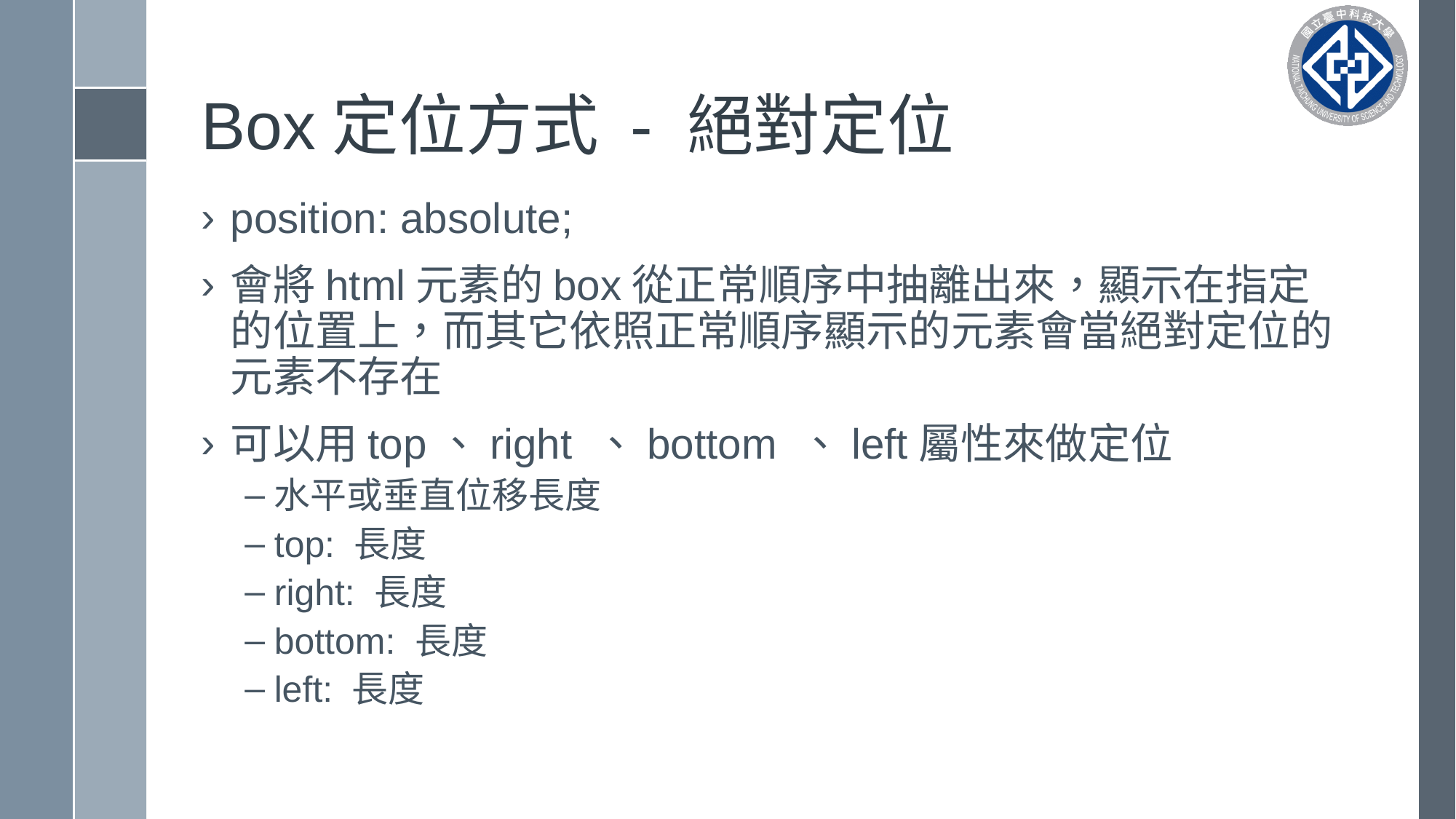

# Box定位方式 - 絕對定位
position: absolute;
會將html元素的box從正常順序中抽離出來，顯示在指定的位置上，而其它依照正常順序顯示的元素會當絕對定位的元素不存在
可以用top、right 、bottom 、left屬性來做定位
水平或垂直位移長度
top: 長度
right: 長度
bottom: 長度
left: 長度